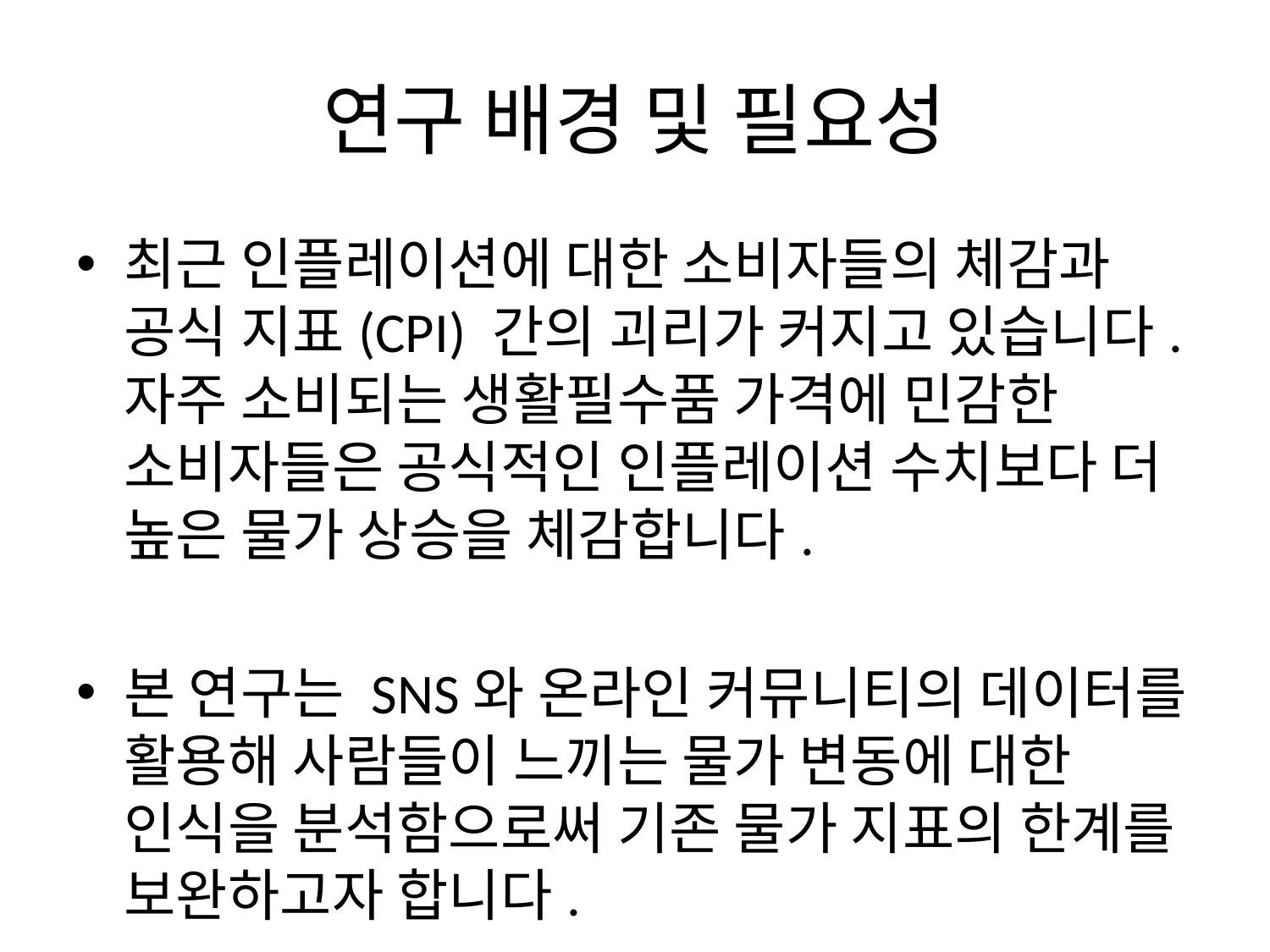

# 연구 배경 및 필요성
최근 인플레이션에 대한 소비자들의 체감과 공식 지표(CPI) 간의 괴리가 커지고 있습니다. 자주 소비되는 생활필수품 가격에 민감한 소비자들은 공식적인 인플레이션 수치보다 더 높은 물가 상승을 체감합니다.

본 연구는 SNS와 온라인 커뮤니티의 데이터를 활용해 사람들이 느끼는 물가 변동에 대한 인식을 분석함으로써 기존 물가 지표의 한계를 보완하고자 합니다.